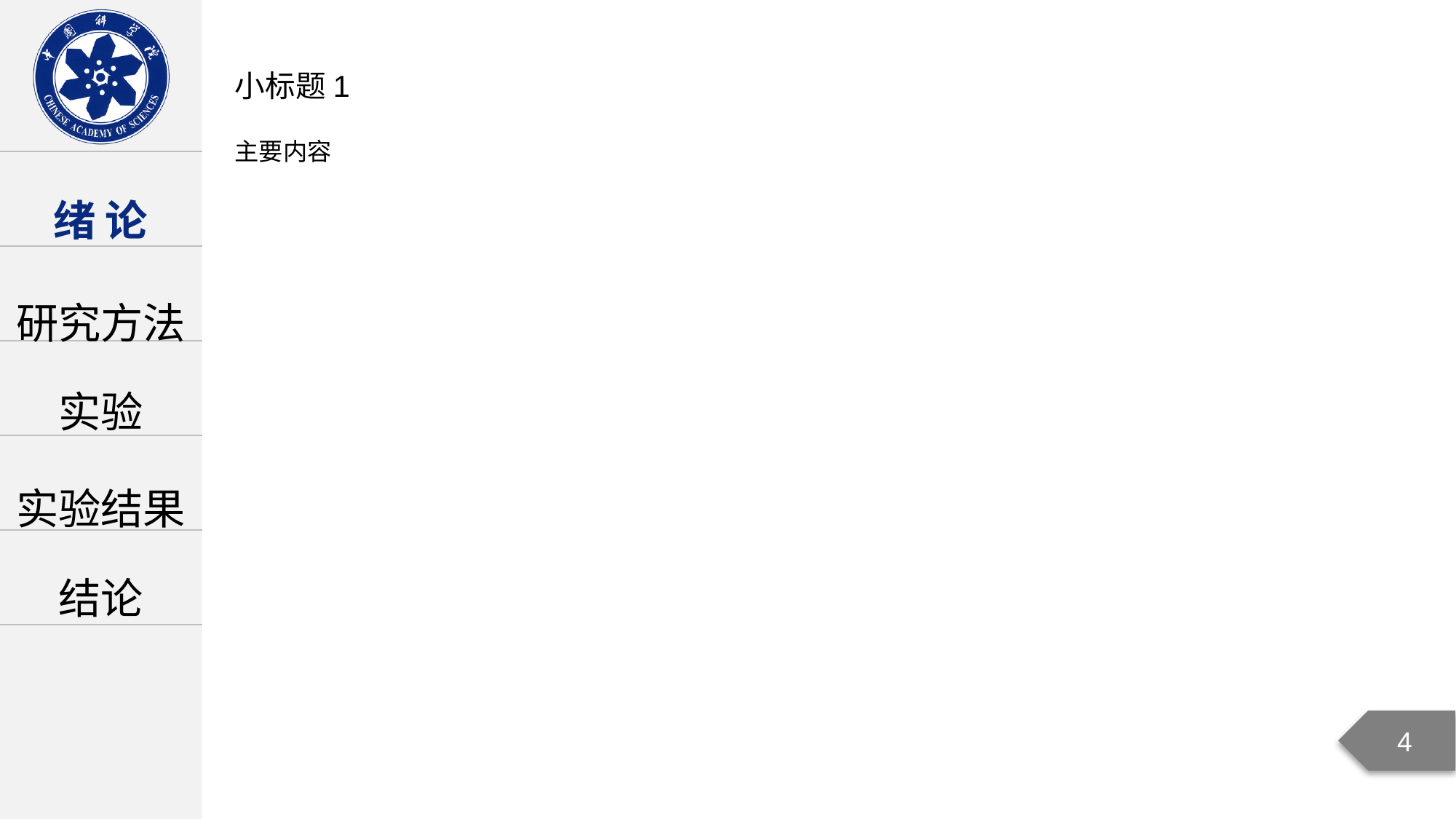

小标题1

主要内容
绪 论
研究方法
实验
实验结果
结论